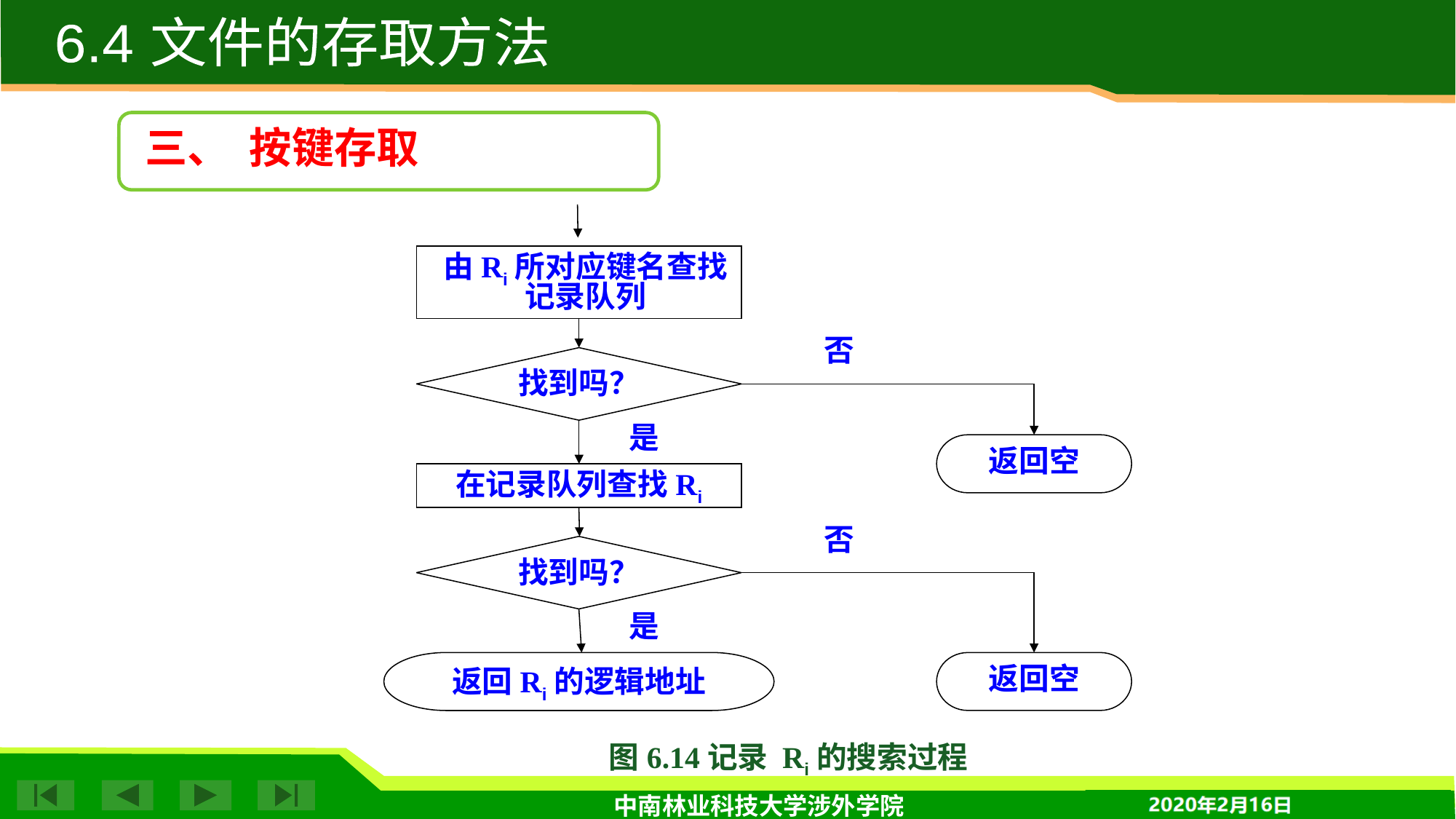

6.4 文件的存取方法

三、  按键存取

由Ri所对应键名查找记录队列
否
找到吗？
是
返回空
在记录队列查找Ri
否
找到吗？
是
返回Ri的逻辑地址
返回空

图6.14记录 Ri的搜索过程